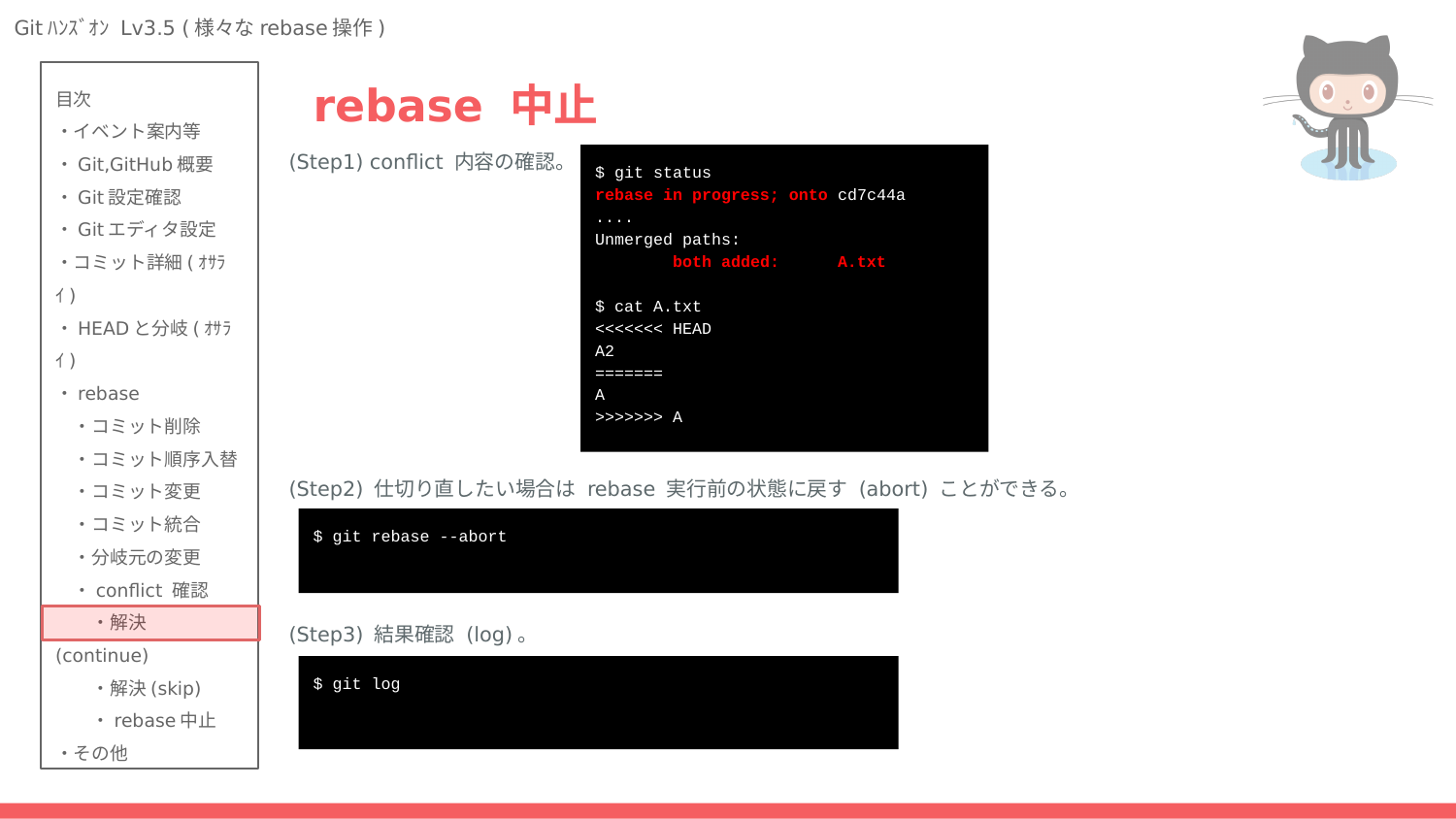

# rebase 中止
(Step1) conflict 内容の確認。
$ git status
rebase in progress; onto cd7c44a
....
Unmerged paths:
        both added:      A.txt
$ cat A.txt
<<<<<<< HEAD
A2
=======
A
>>>>>>> A
(Step2) 仕切り直したい場合は rebase 実行前の状態に戻す (abort) ことができる。
$ git rebase --abort
(Step3) 結果確認 (log)。

$ git log